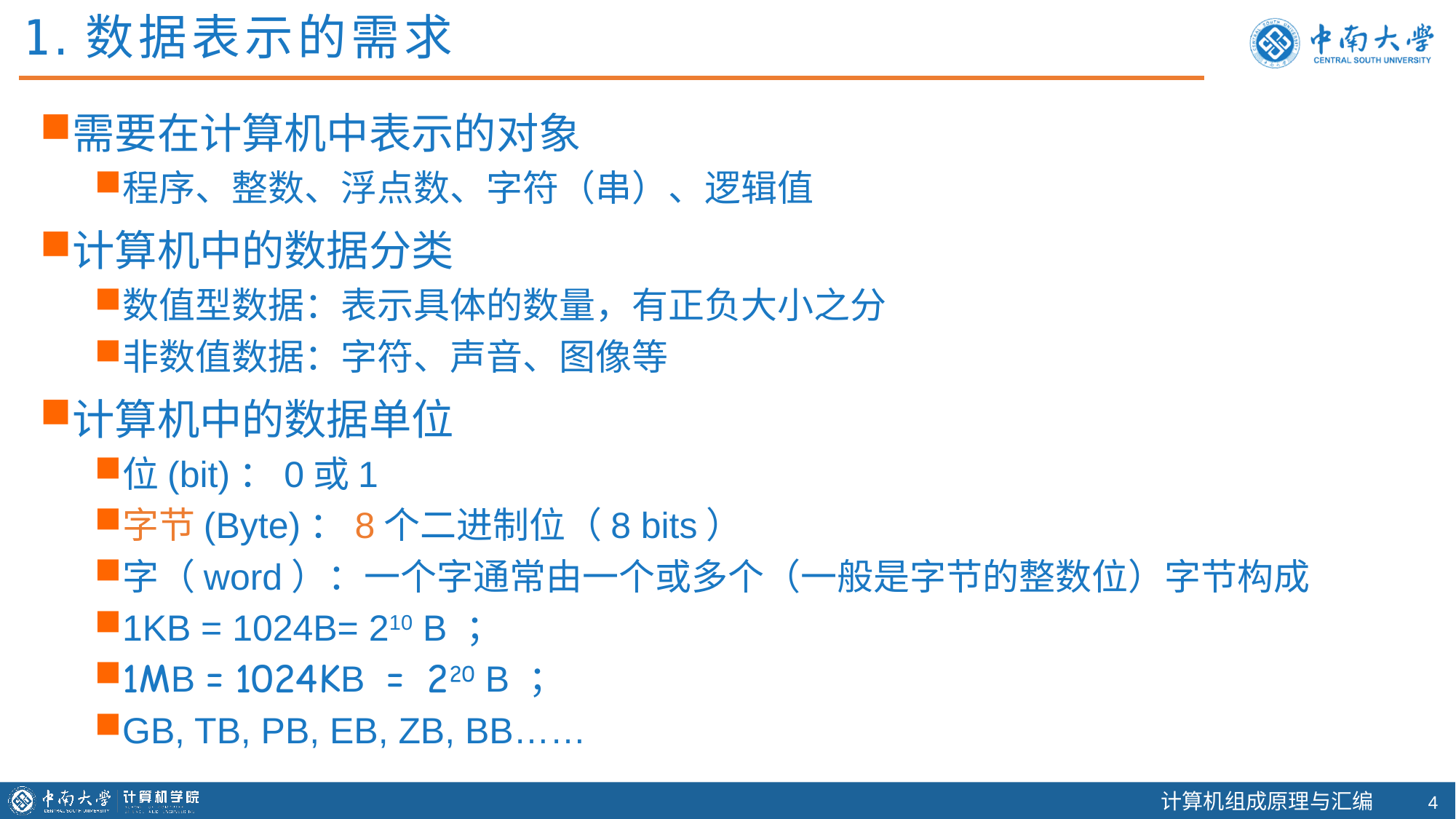

1.数据表示的需求
需要在计算机中表示的对象
程序、整数、浮点数、字符（串）、逻辑值
计算机中的数据分类
数值型数据：表示具体的数量，有正负大小之分
非数值数据：字符、声音、图像等
计算机中的数据单位
位(bit)：0或1
字节(Byte)：8个二进制位（8 bits）
字（word）：一个字通常由一个或多个（一般是字节的整数位）字节构成
1KB = 1024B= 210 B ；
1MB = 1024KB  =  220 B ；
GB, TB, PB, EB, ZB, BB……
4